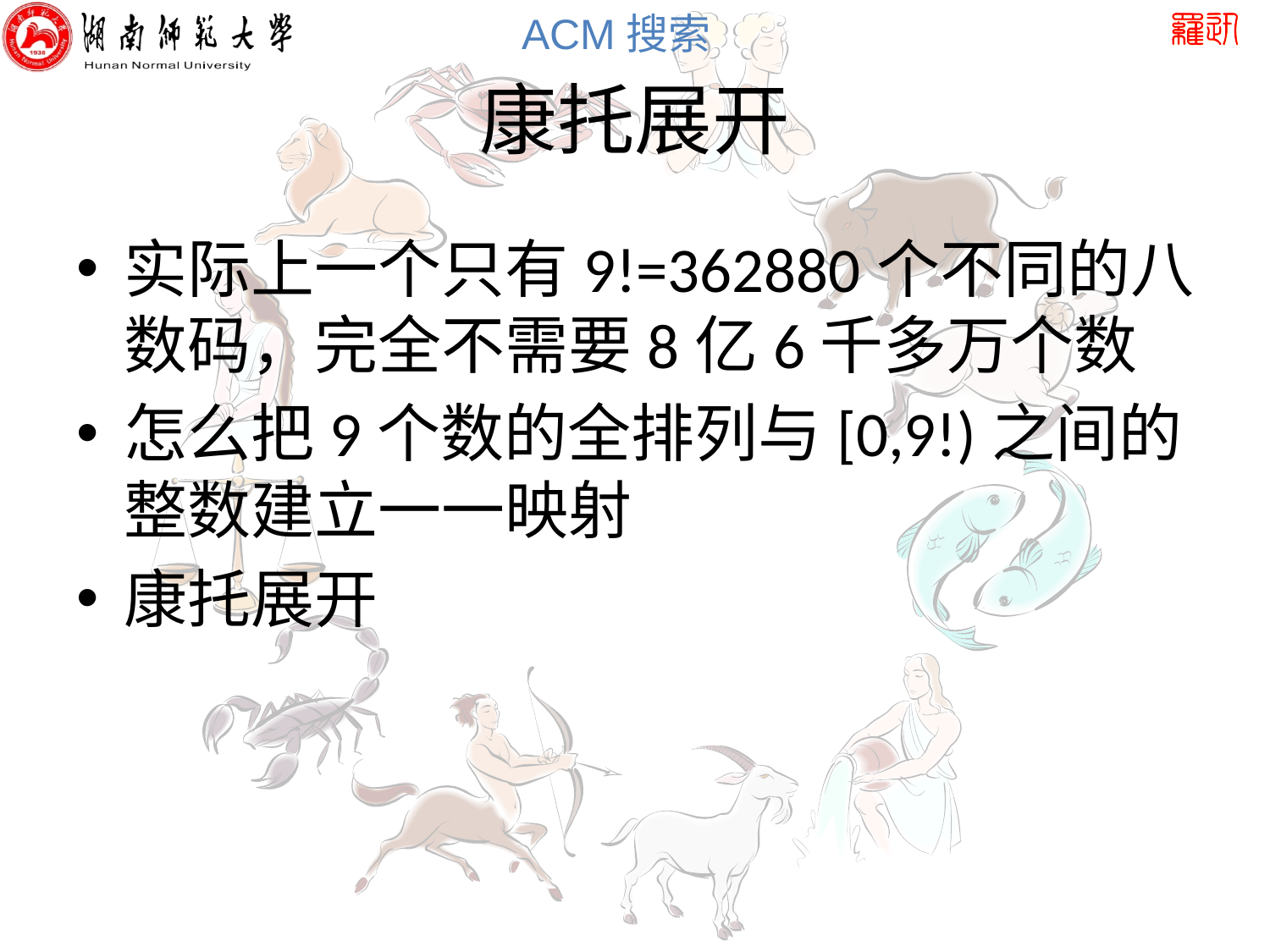

# 康托展开
实际上一个只有9!=362880个不同的八数码，完全不需要8亿6千多万个数
怎么把9个数的全排列与[0,9!)之间的整数建立一一映射
康托展开